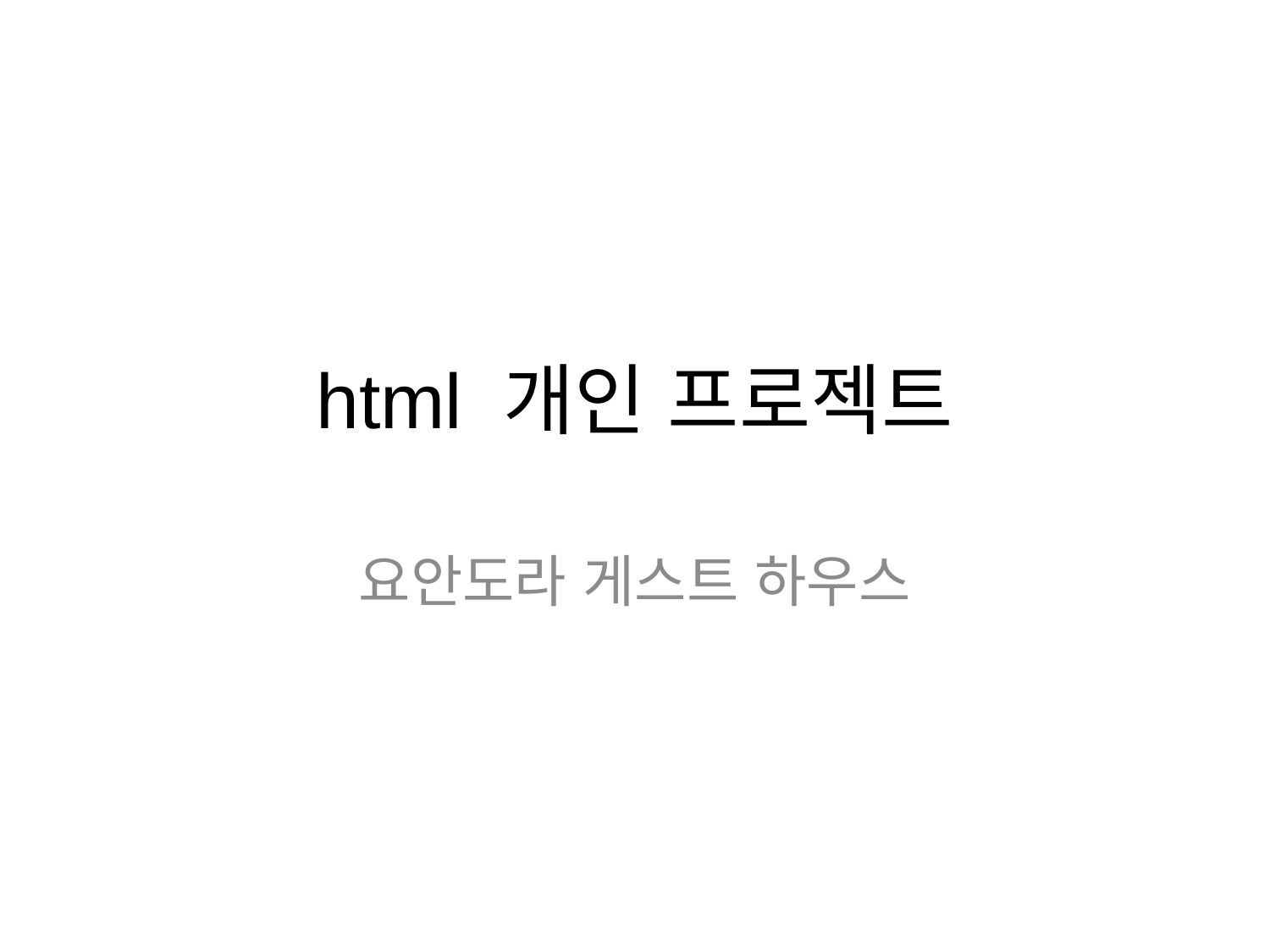

# html 개인 프로젝트
요안도라 게스트 하우스